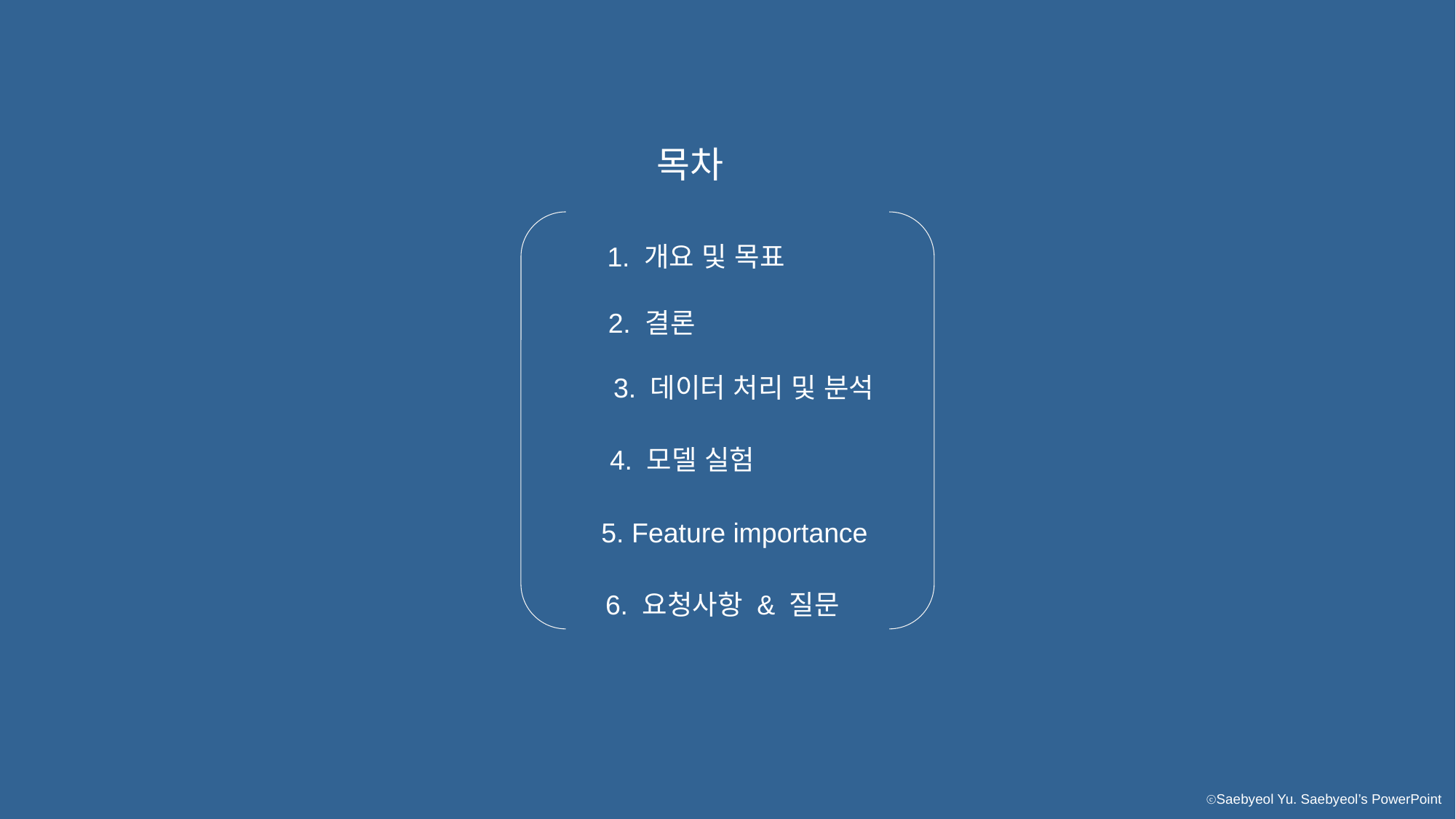

목차

1. 개요 및 목표
2. 결론
3. 데이터 처리 및 분석
4. 모델 실험
5. Feature importance
6. 요청사항 & 질문